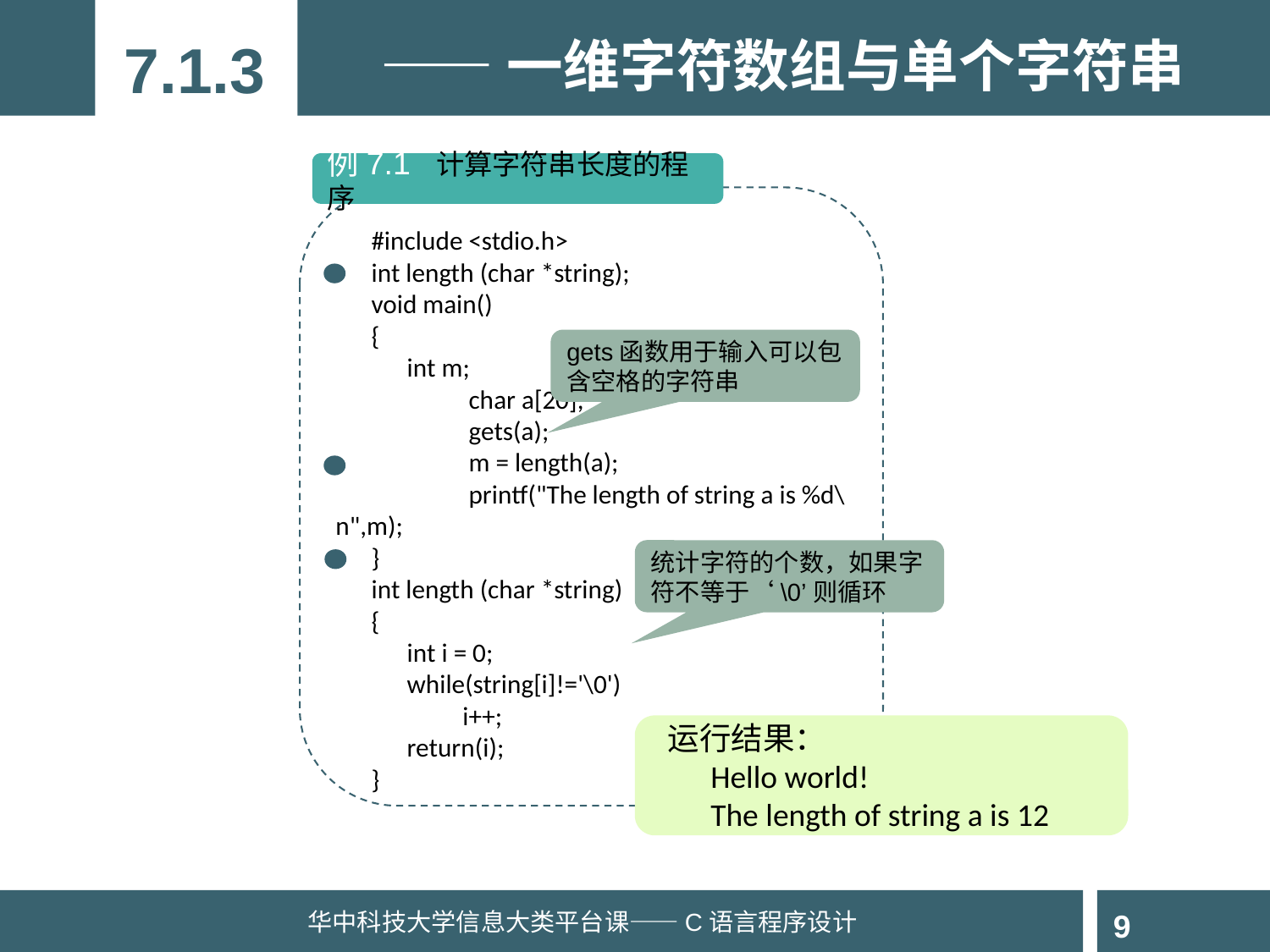

7.1.3
——一维字符数组与单个字符串
例7.1  计算字符串长度的程序

      #include <stdio.h>
      int length (char *string);
      void main()
      {
            int m;
	 char a[20];
	 gets(a);
	 m = length(a);
	 printf("The length of string a is %d\n",m);
      }
      int length (char *string)
      {
            int i = 0;
            while(string[i]!='\0')
            	i++;
            return(i);
      }

gets函数用于输入可以包含空格的字符串

统计字符的个数，如果字符不等于‘\0’则循环

 运行结果：
        Hello world!
        The length of string a is 12